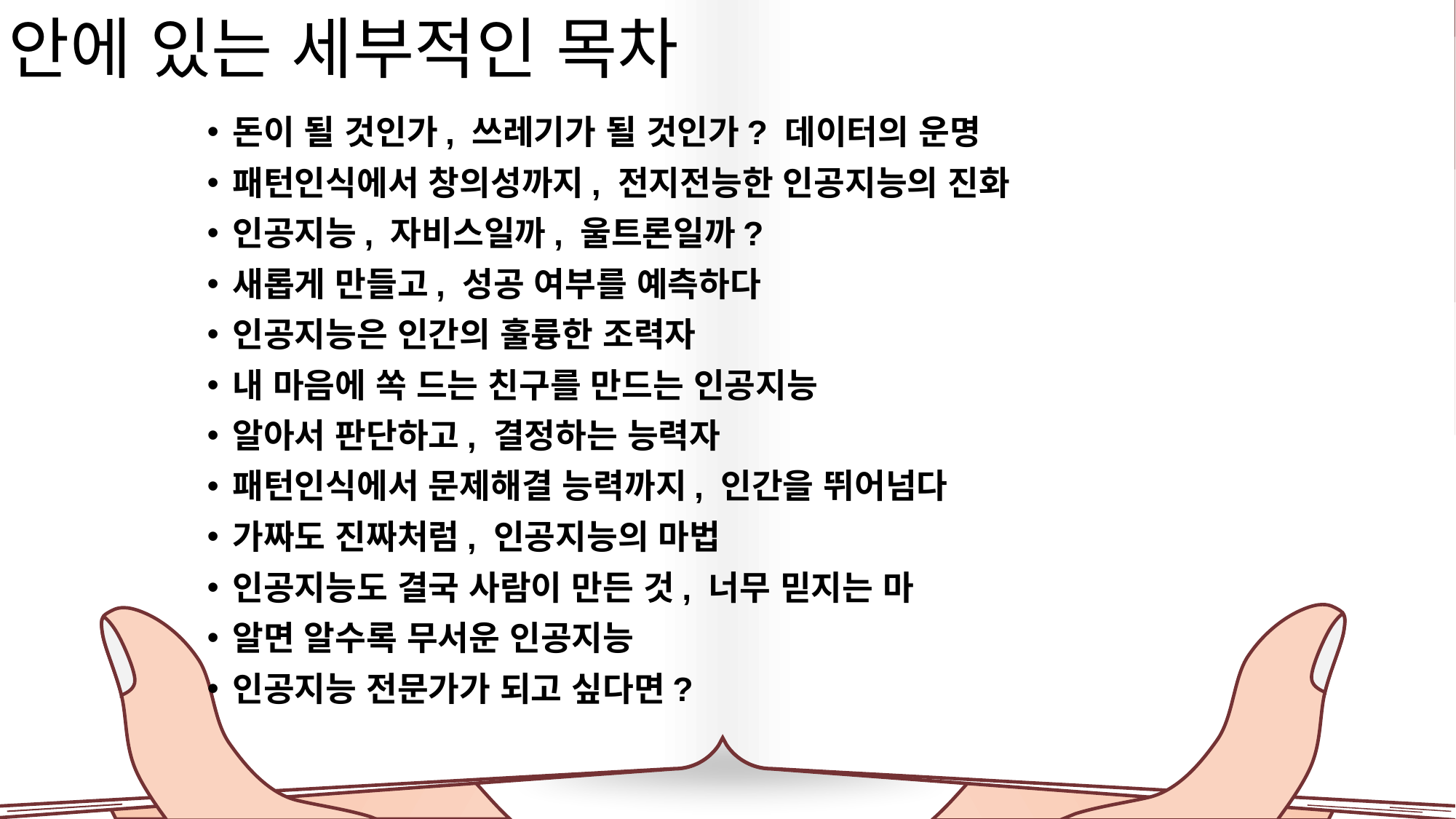

# 안에 있는 세부적인 목차

돈이 될 것인가, 쓰레기가 될 것인가? 데이터의 운명
패턴인식에서 창의성까지, 전지전능한 인공지능의 진화
인공지능, 자비스일까, 울트론일까?
새롭게 만들고, 성공 여부를 예측하다
인공지능은 인간의 훌륭한 조력자
내 마음에 쏙 드는 친구를 만드는 인공지능
알아서 판단하고, 결정하는 능력자
패턴인식에서 문제해결 능력까지, 인간을 뛰어넘다
가짜도 진짜처럼, 인공지능의 마법
인공지능도 결국 사람이 만든 것, 너무 믿지는 마
알면 알수록 무서운 인공지능
인공지능 전문가가 되고 싶다면?